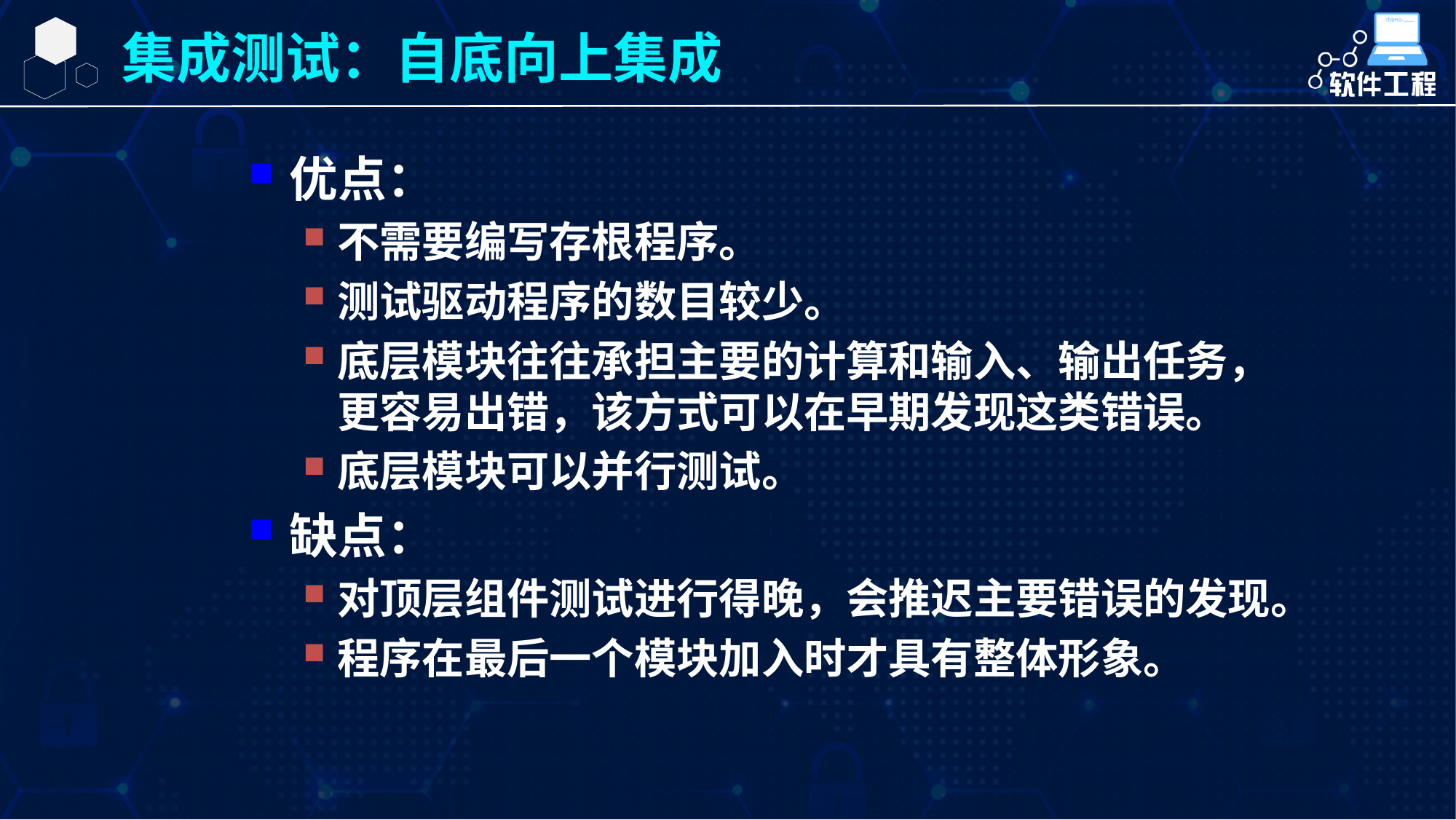

集成测试：自底向上集成
优点：
不需要编写存根程序。
测试驱动程序的数目较少。
底层模块往往承担主要的计算和输入、输出任务，更容易出错，该方式可以在早期发现这类错误。
底层模块可以并行测试。
缺点：
对顶层组件测试进行得晚，会推迟主要错误的发现。
程序在最后一个模块加入时才具有整体形象。